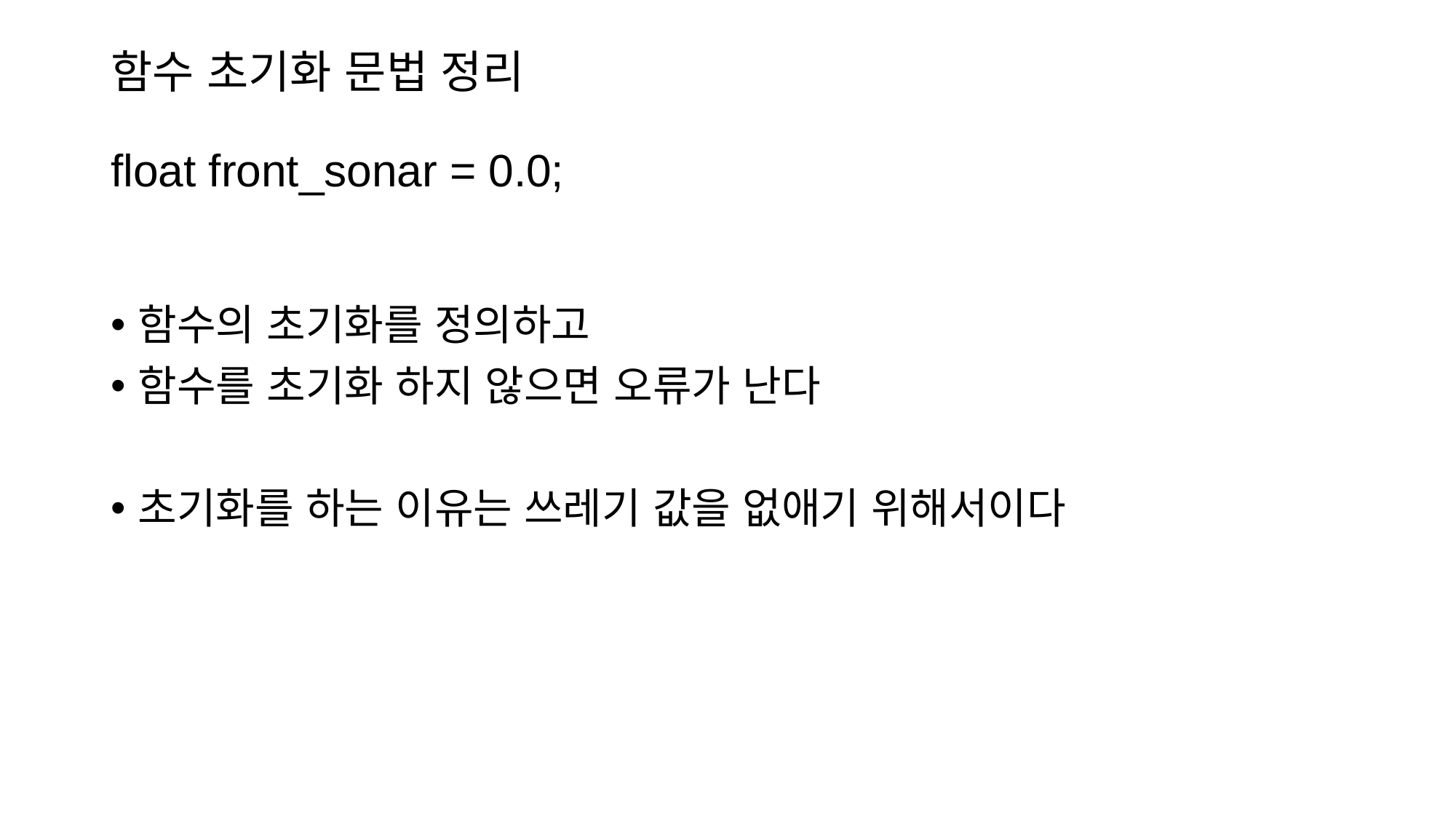

# 함수 초기화 문법 정리 float front_sonar = 0.0;

함수의 초기화를 정의하고
함수를 초기화 하지 않으면 오류가 난다

초기화를 하는 이유는 쓰레기 값을 없애기 위해서이다